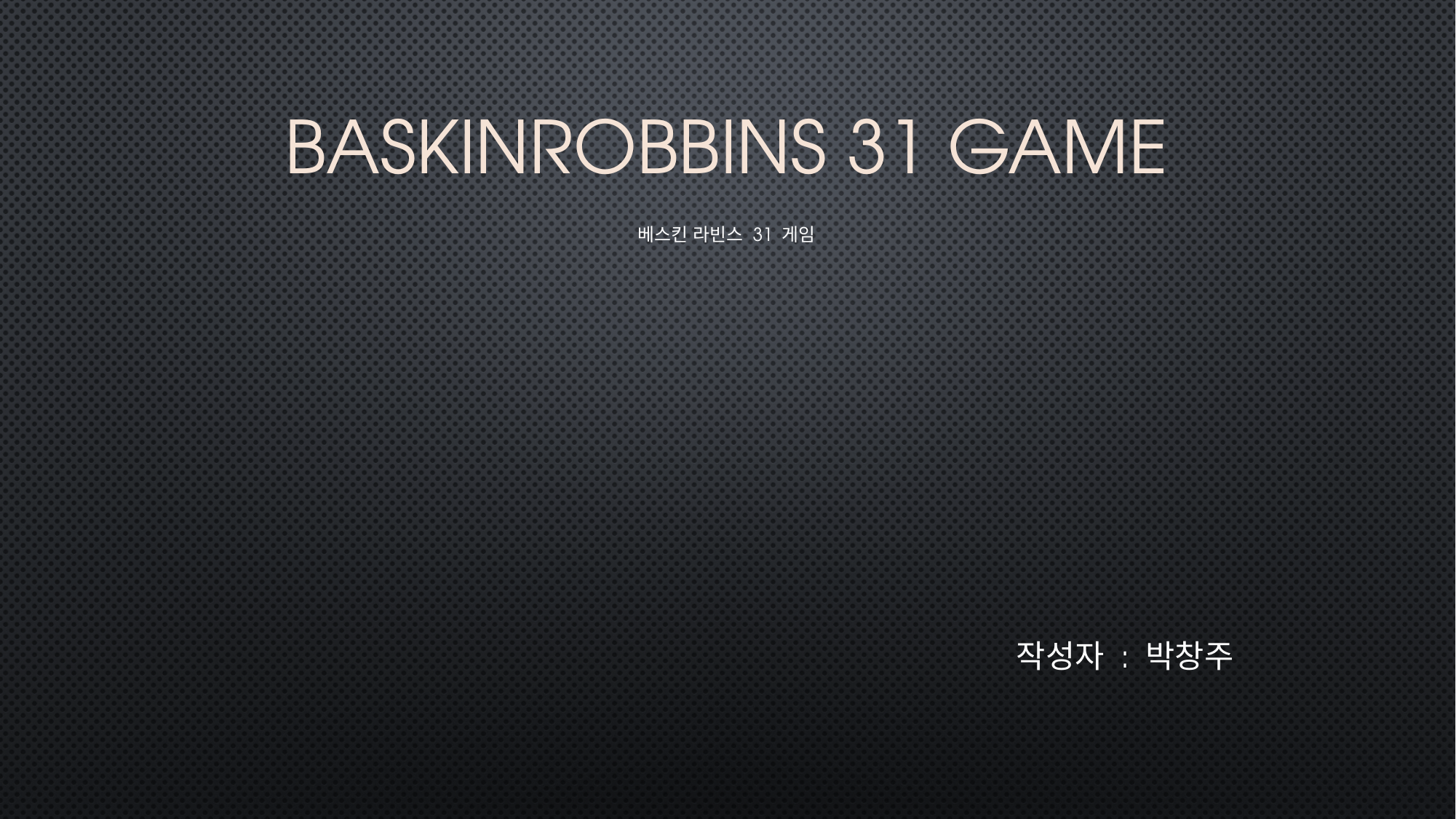

# BaskinRobbins 31 Game
베스킨 라빈스 31 게임

작성자 : 박창주